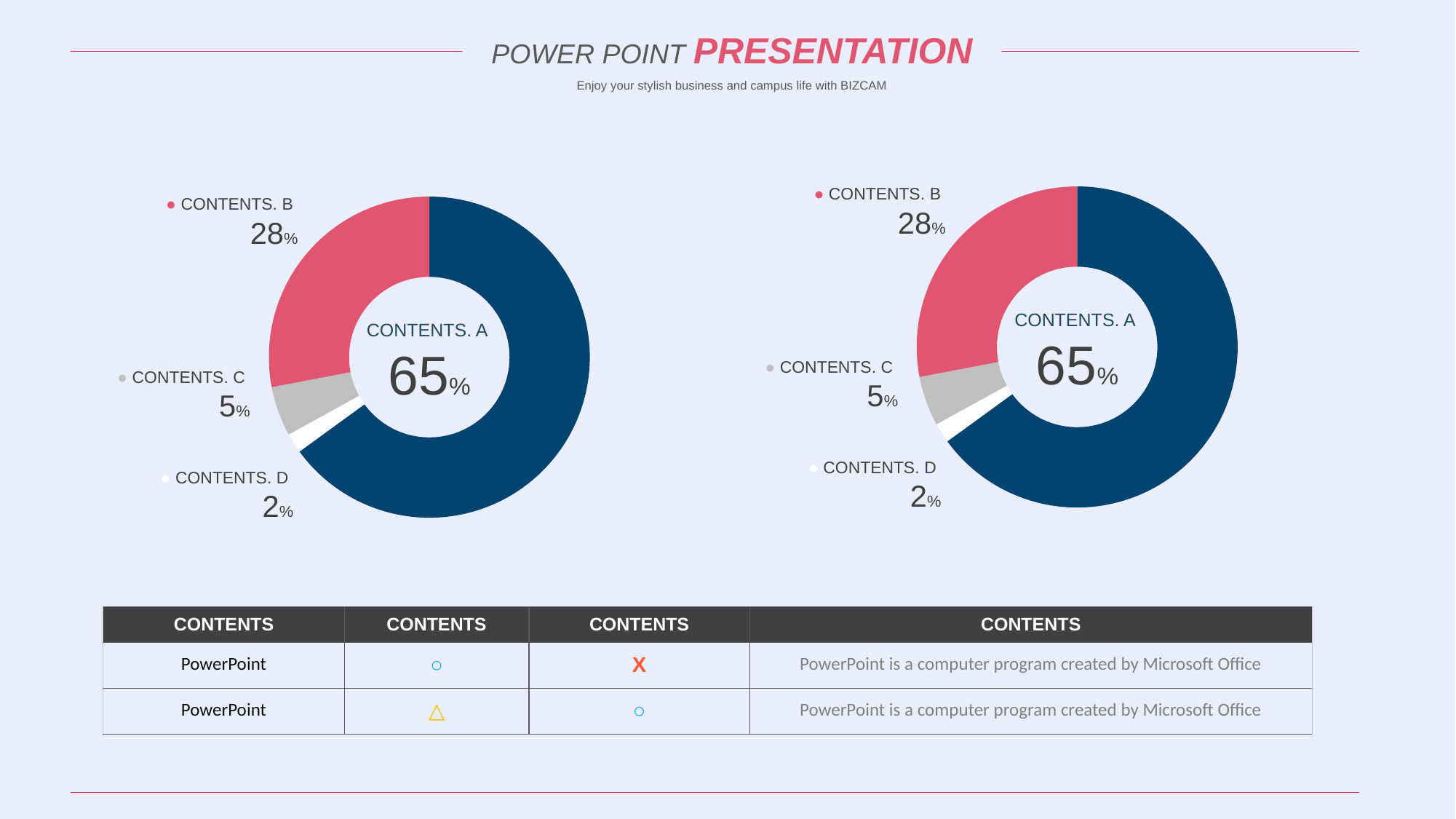

POWER POINT PRESENTATION
Enjoy your stylish business and campus life with BIZCAM
● CONTENTS. B
28%
● CONTENTS. B
28%

### Chart

| Category | 판매 |
|---|---|
| 1분기 | 65.0 |
| 2분기 | 2.0 |
| 3분기 | 5.0 |
| 4분기 | 28.0 |

### Chart

| Category | 판매 |
|---|---|
| 1분기 | 65.0 |
| 2분기 | 2.0 |
| 3분기 | 5.0 |
| 4분기 | 28.0 |
CONTENTS. A
65%
CONTENTS. A
65%
● CONTENTS. C
5%
● CONTENTS. C
5%
● CONTENTS. D
2%
● CONTENTS. D
2%
| CONTENTS | CONTENTS | CONTENTS | CONTENTS |
| --- | --- | --- | --- |
| PowerPoint | ○ | X | PowerPoint is a computer program created by Microsoft Office |
| PowerPoint | △ | ○ | PowerPoint is a computer program created by Microsoft Office |